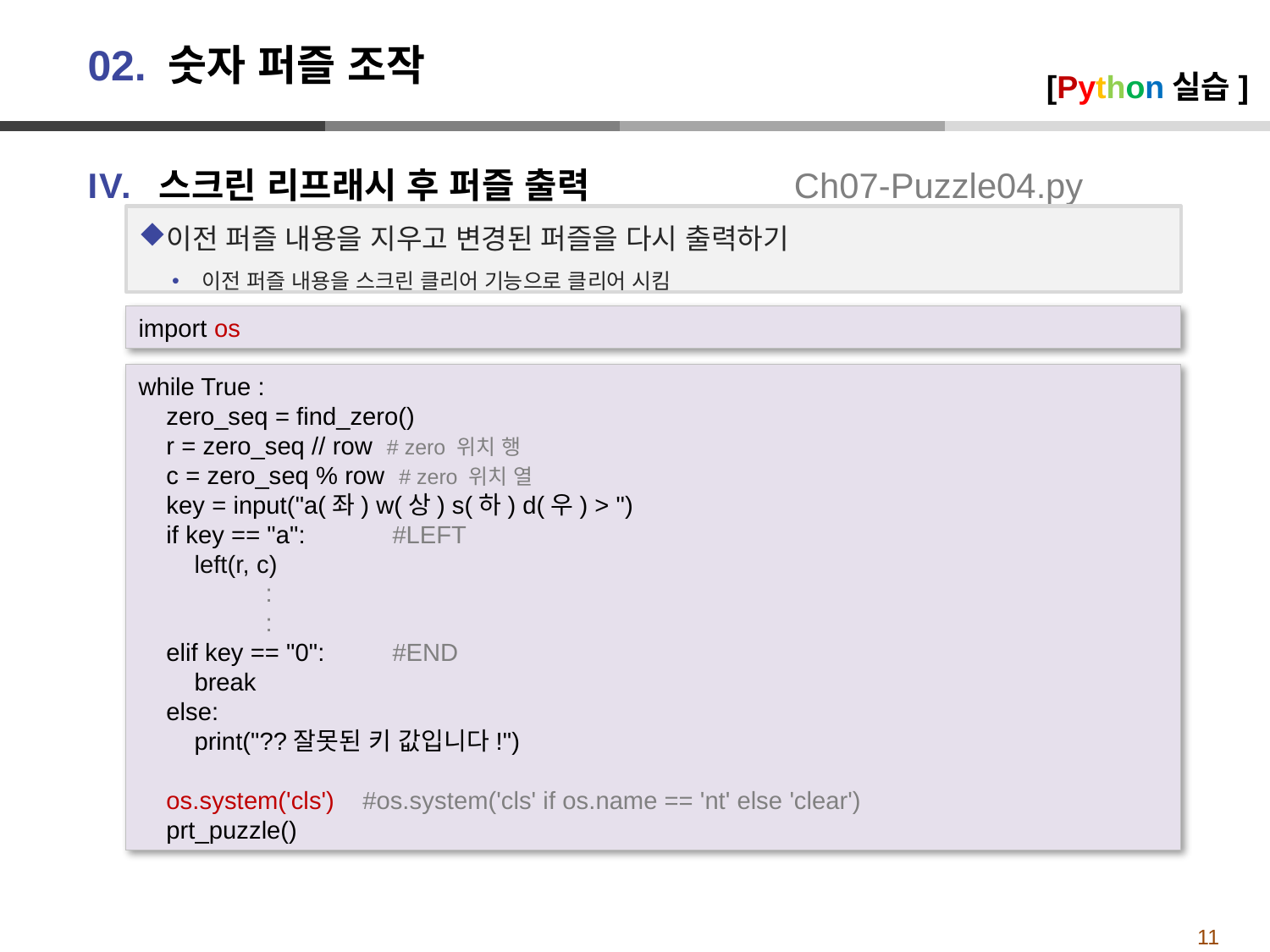

# 02. 숫자 퍼즐 조작
[Python실습]
스크린 리프래시 후 퍼즐 출력 		Ch07-Puzzle04.py

이전 퍼즐 내용을 지우고 변경된 퍼즐을 다시 출력하기
이전 퍼즐 내용을 스크린 클리어 기능으로 클리어 시킴
import os
while True :
    zero_seq = find_zero()
    r = zero_seq // row  # zero 위치 행
    c = zero_seq % row  # zero 위치 열
    key = input("a(좌) w(상) s(하) d(우) > ")
    if key == "a":	#LEFT
        left(r, c)
	:
	:
    elif key == "0":	#END
        break
    else:
        print("??잘못된 키 값입니다!")

    os.system('cls')    #os.system('cls' if os.name == 'nt' else 'clear')
    prt_puzzle()